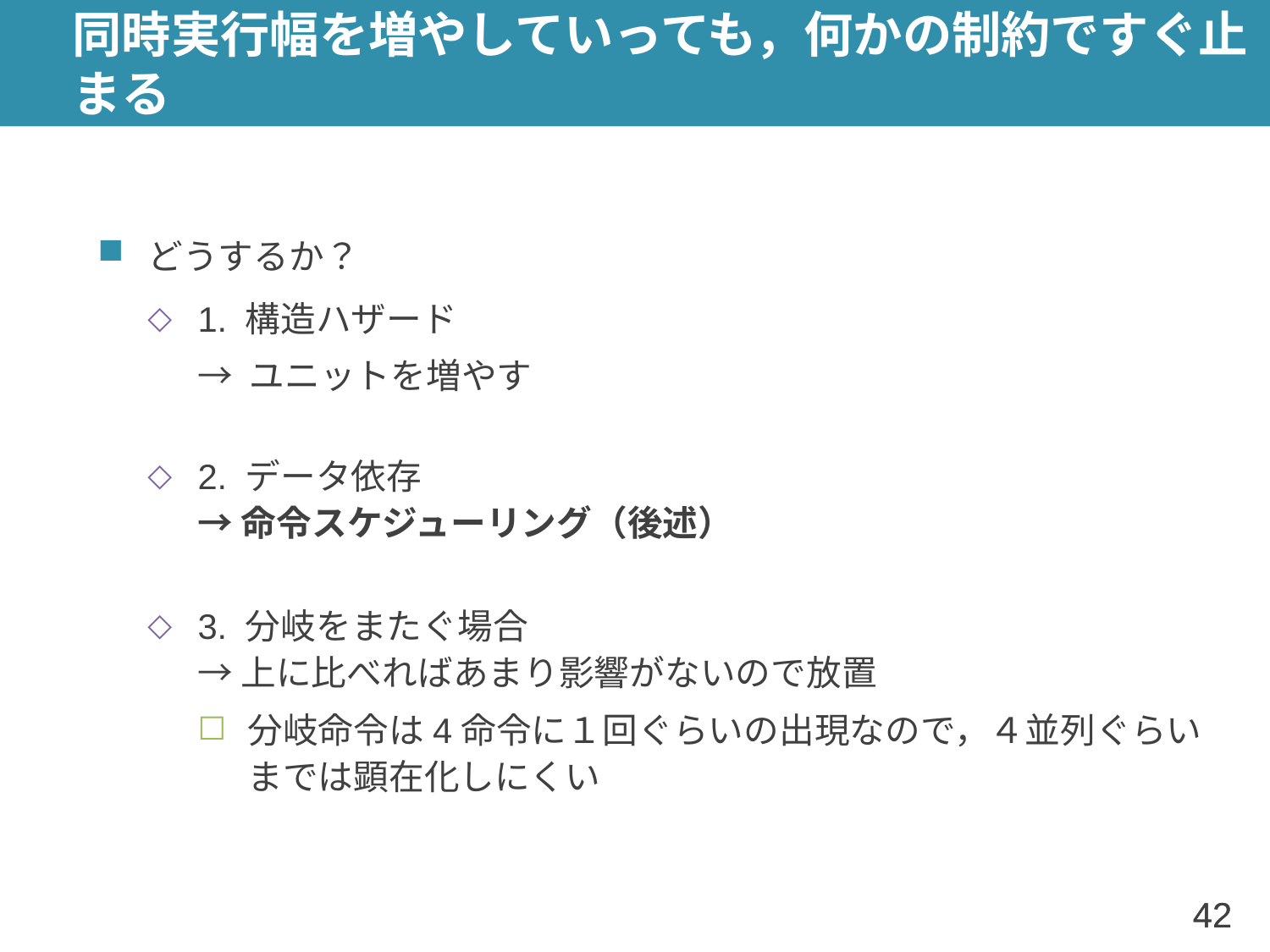

# 同時実行幅を増やしていっても，何かの制約ですぐ止まる
どうするか？
1. 構造ハザード
→ ユニットを増やす
2. データ依存
→ 命令スケジューリング（後述）
3. 分岐をまたぐ場合
→ 上に比べればあまり影響がないので放置
分岐命令は4命令に１回ぐらいの出現なので，４並列ぐらいまでは顕在化しにくい